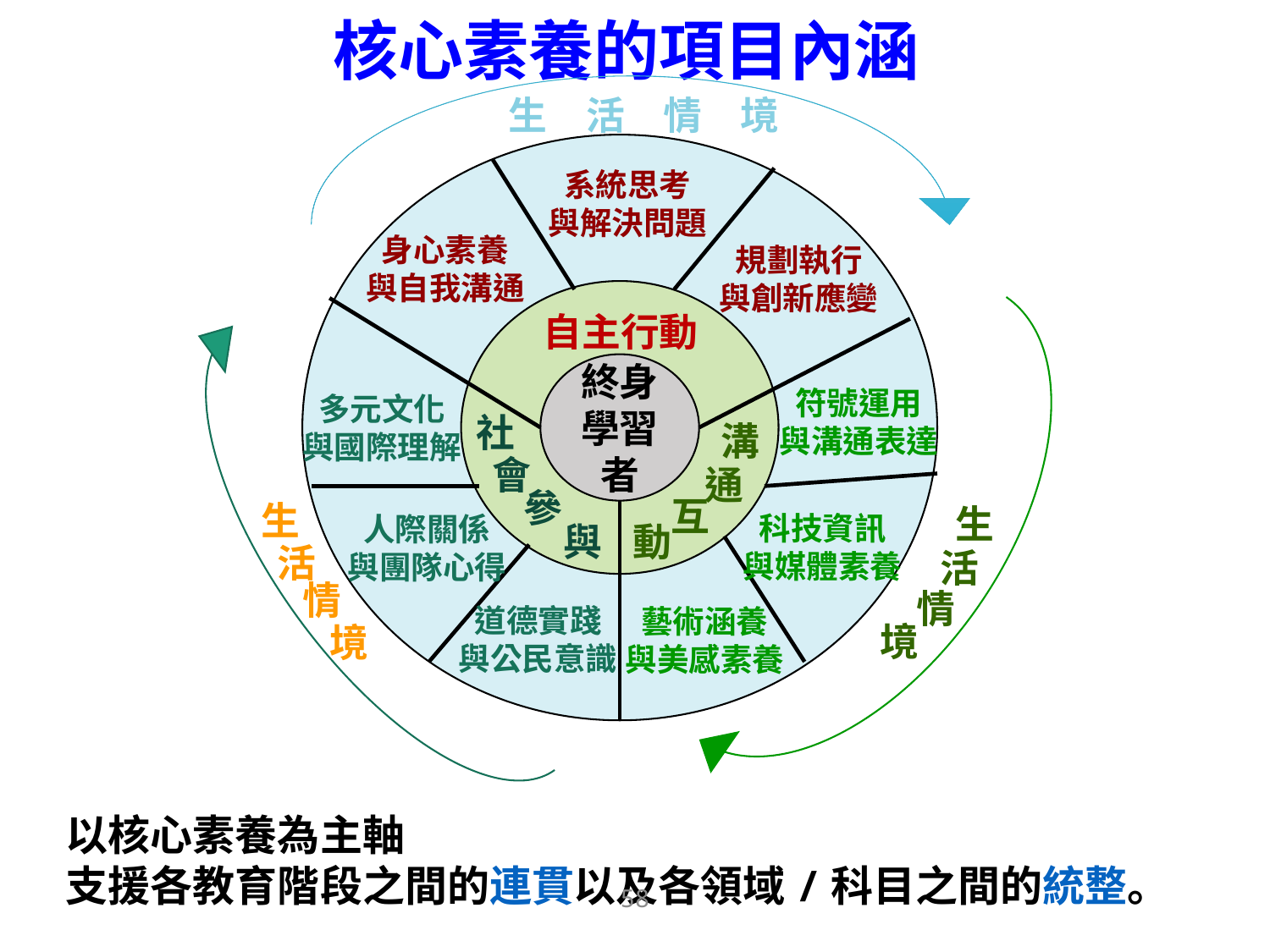

核心素養的項目內涵

終身
學習者
自主行動
社
溝
會
通
參
互
動
與
系統思考
與解決問題
身心素養
與自我溝通
規劃執行
與創新應變
符號運用
與溝通表達
科技資訊
與媒體素養
藝術涵養
與美感素養
多元文化
與國際理解
人際關係
與團隊心得
道德實踐
與公民意識

生　活　情　境
生
活
情
境
生
活
情
境
以核心素養為主軸
支援各教育階段之間的連貫以及各領域/科目之間的統整。
58